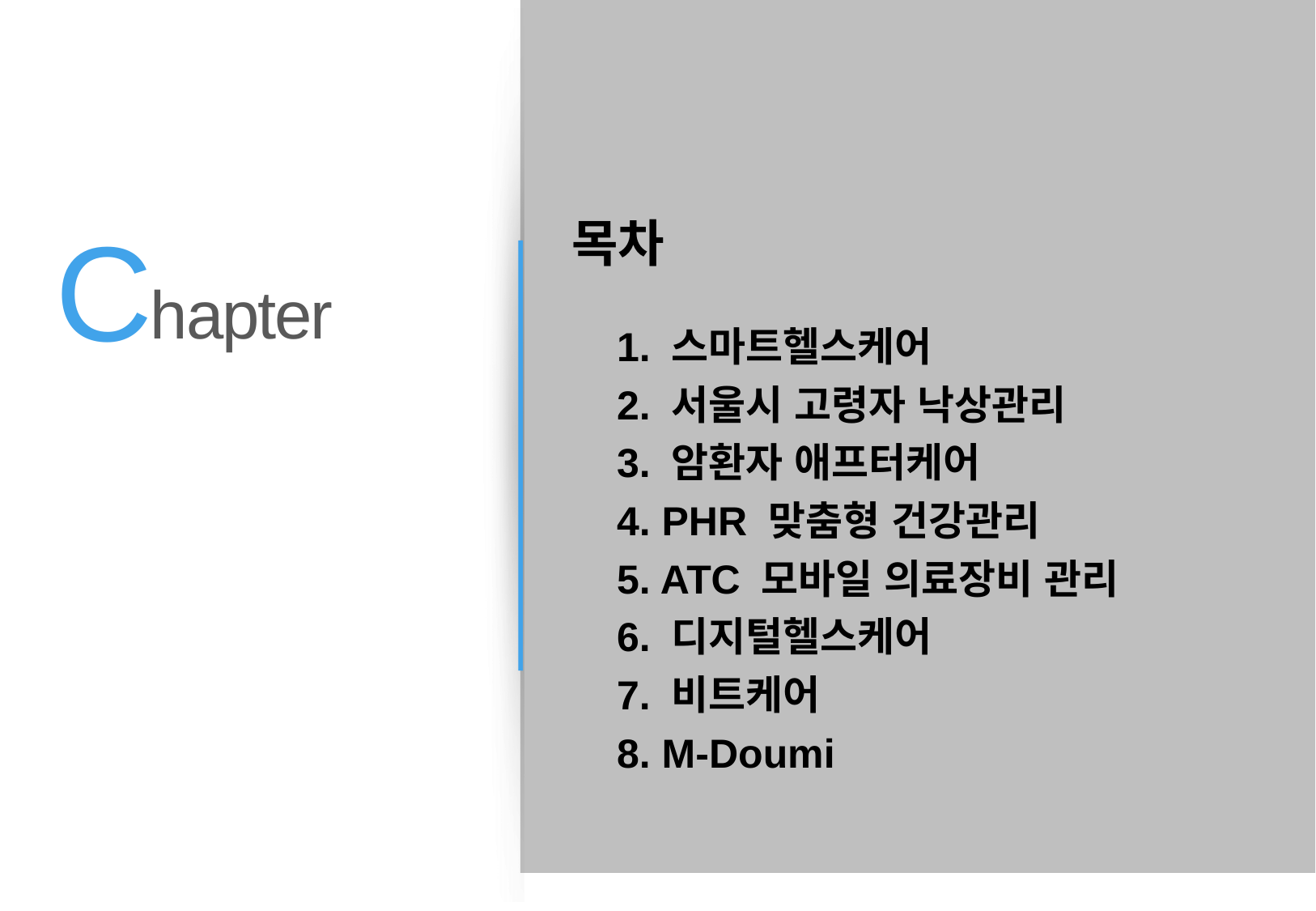

C
hapter
Ⅴ
목차

    1. 스마트헬스케어
    2. 서울시 고령자 낙상관리
    3. 암환자 애프터케어
    4. PHR 맞춤형 건강관리
    5. ATC 모바일 의료장비 관리
    6. 디지털헬스케어
    7. 비트케어
    8. M-Doumi